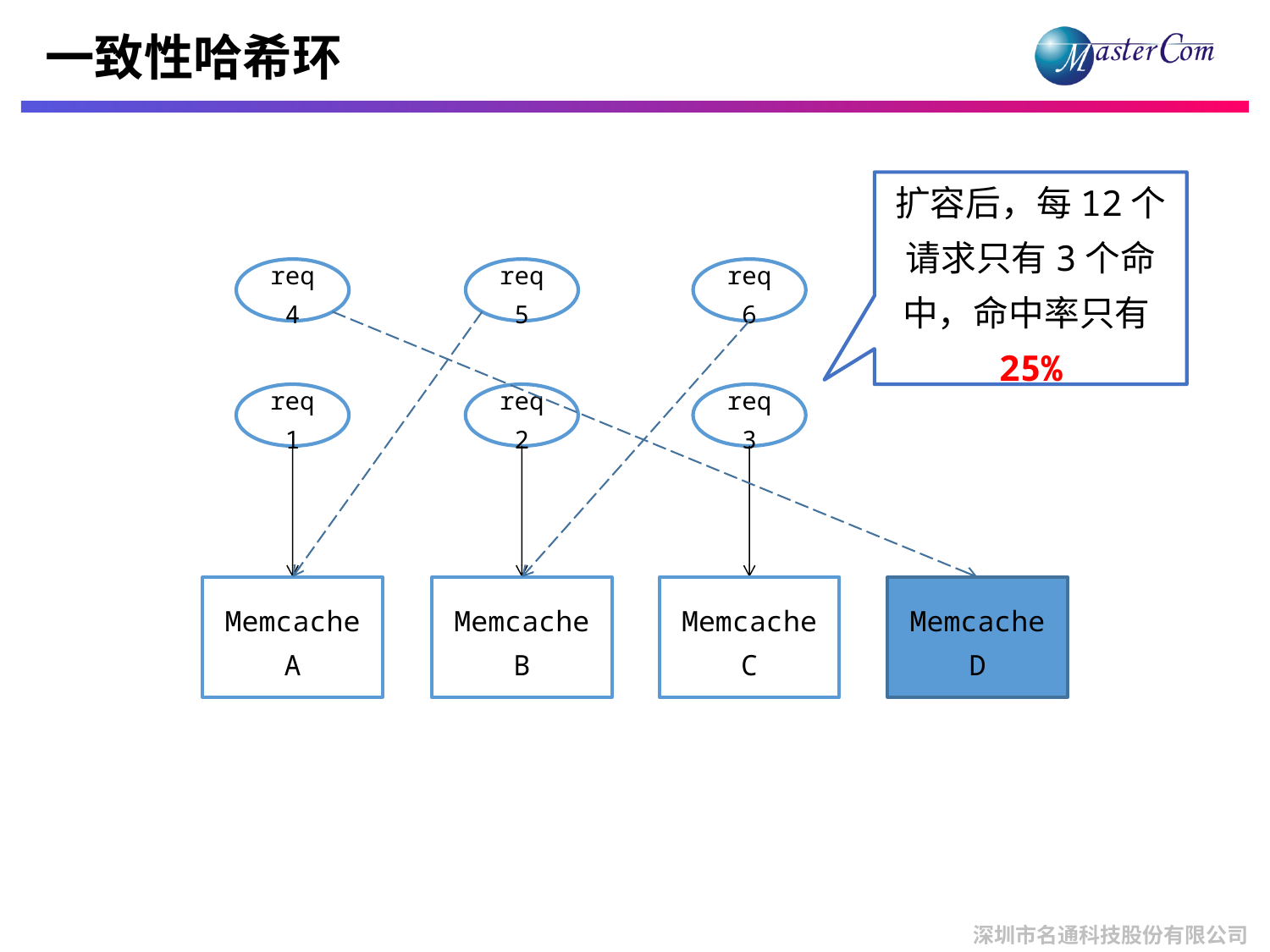

# 一致性哈希环
扩容后，每12个请求只有3个命中，命中率只有25%
req4
req5
req6
req1
req2
req3
Memcache A
Memcache B
Memcache C
Memcache D